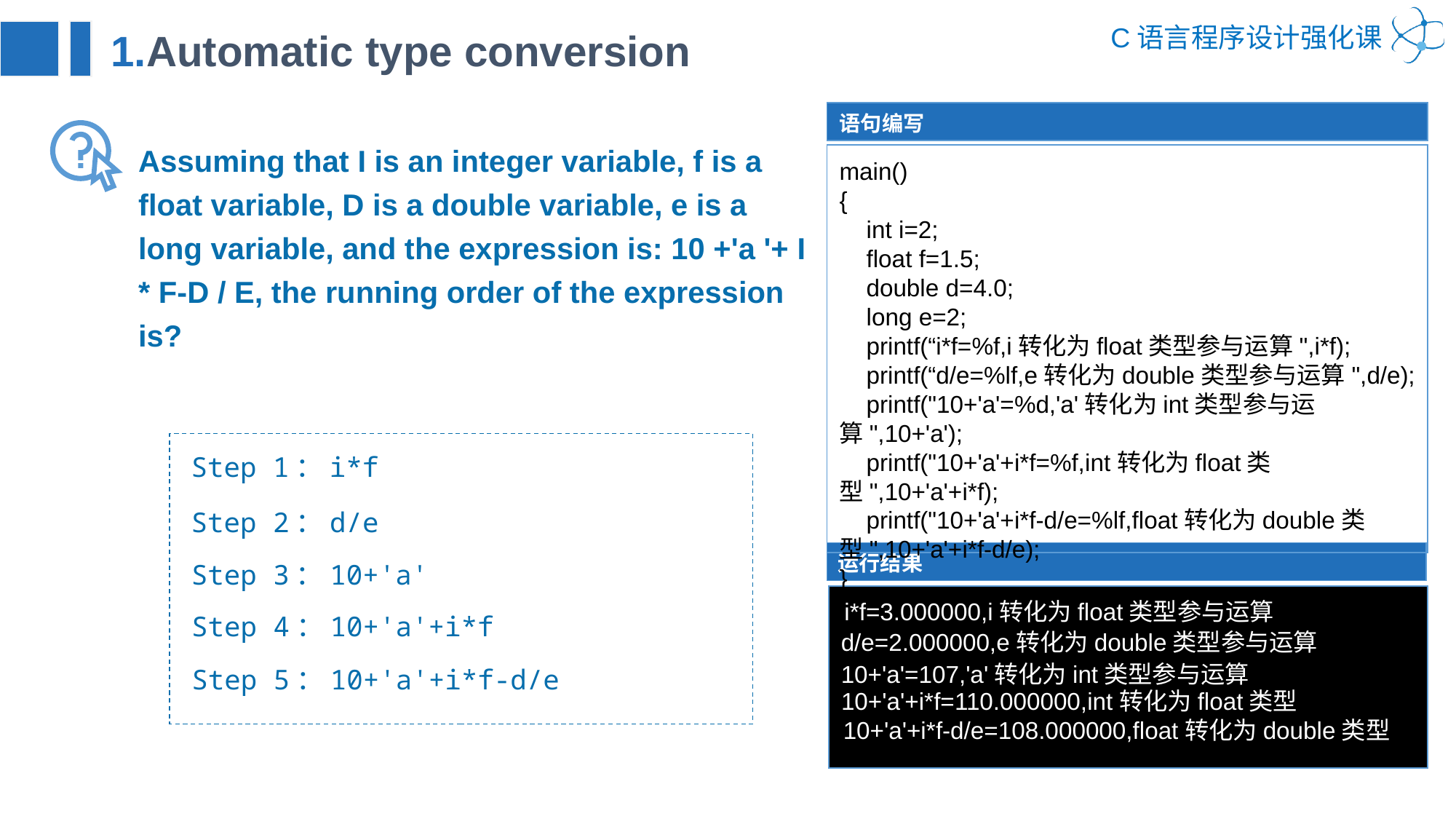

1.Automatic type conversion

语句编写

Assuming that I is an integer variable, f is a float variable, D is a double variable, e is a long variable, and the expression is: 10 +'a '+ I * F-D / E, the running order of the expression is?

main()
{
    int i=2;
    float f=1.5;
    double d=4.0;
    long e=2;
    printf(“i*f=%f,i转化为float类型参与运算",i*f);
    printf(“d/e=%lf,e转化为double类型参与运算",d/e);
    printf("10+'a'=%d,'a'转化为int类型参与运算",10+'a');
    printf("10+'a'+i*f=%f,int转化为float类型",10+'a'+i*f);
    printf("10+'a'+i*f-d/e=%lf,float转化为double类型",10+'a'+i*f-d/e);
}

Step 1：i*f
Step 2：d/e

运行结果
Step 3：10+'a'

i*f=3.000000,i转化为float类型参与运算
Step 4：10+'a'+i*f
d/e=2.000000,e转化为double类型参与运算
10+'a'=107,'a'转化为int类型参与运算
Step 5：10+'a'+i*f-d/e
10+'a'+i*f=110.000000,int转化为float类型
10+'a'+i*f-d/e=108.000000,float转化为double类型